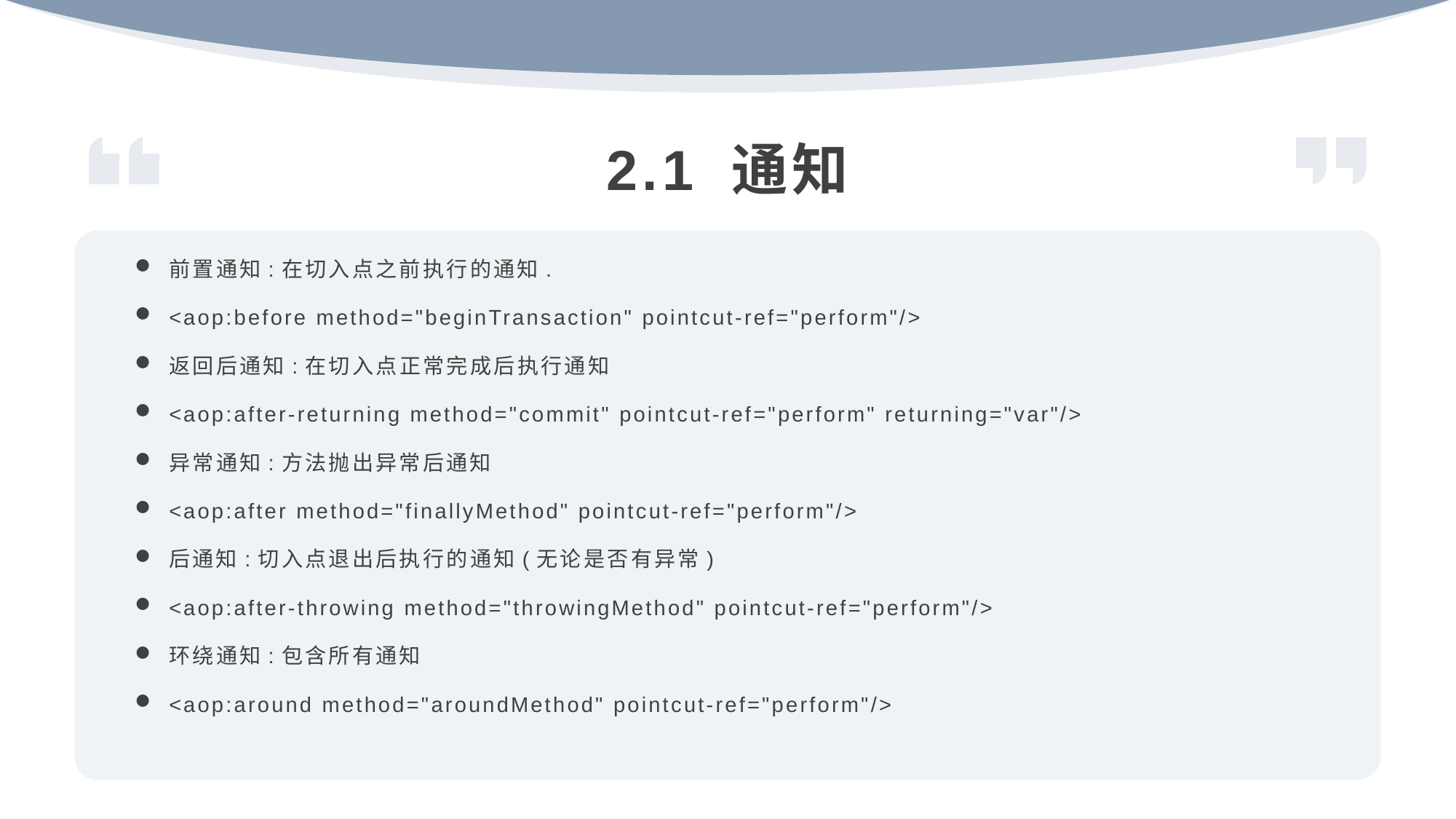

2.1 通知

前置通知:在切入点之前执行的通知.
<aop:before method="beginTransaction" pointcut-ref="perform"/>
返回后通知:在切入点正常完成后执行通知
<aop:after-returning method="commit" pointcut-ref="perform" returning="var"/>
异常通知:方法抛出异常后通知
<aop:after method="finallyMethod" pointcut-ref="perform"/>
后通知:切入点退出后执行的通知(无论是否有异常)
<aop:after-throwing method="throwingMethod" pointcut-ref="perform"/>
环绕通知:包含所有通知
<aop:around method="aroundMethod" pointcut-ref="perform"/>